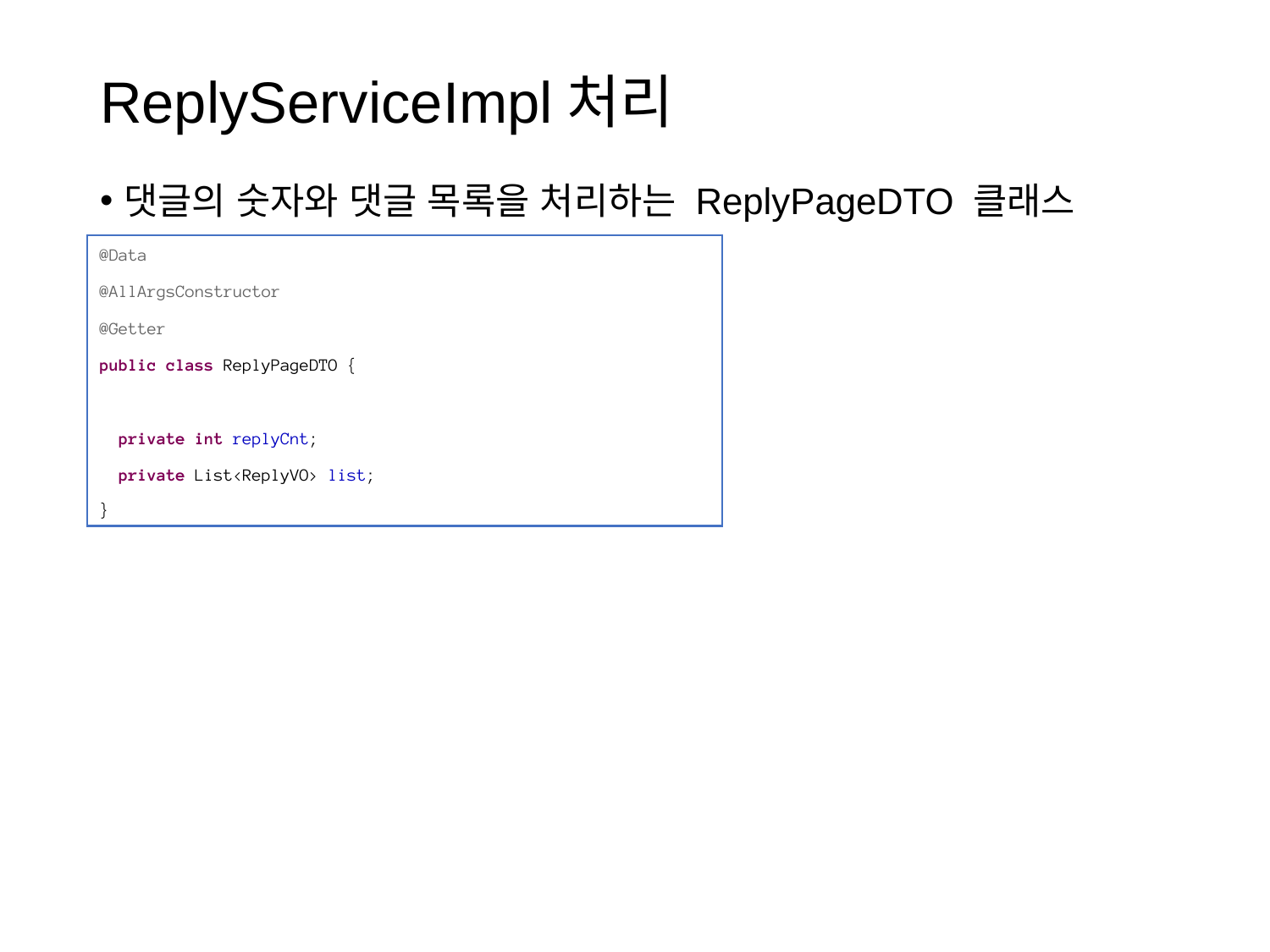

# ReplyServiceImpl처리
댓글의 숫자와 댓글 목록을 처리하는 ReplyPageDTO 클래스
@Data
@AllArgsConstructor
@Getter
public class ReplyPageDTO {

  private int replyCnt;
  private List<ReplyVO> list;
}